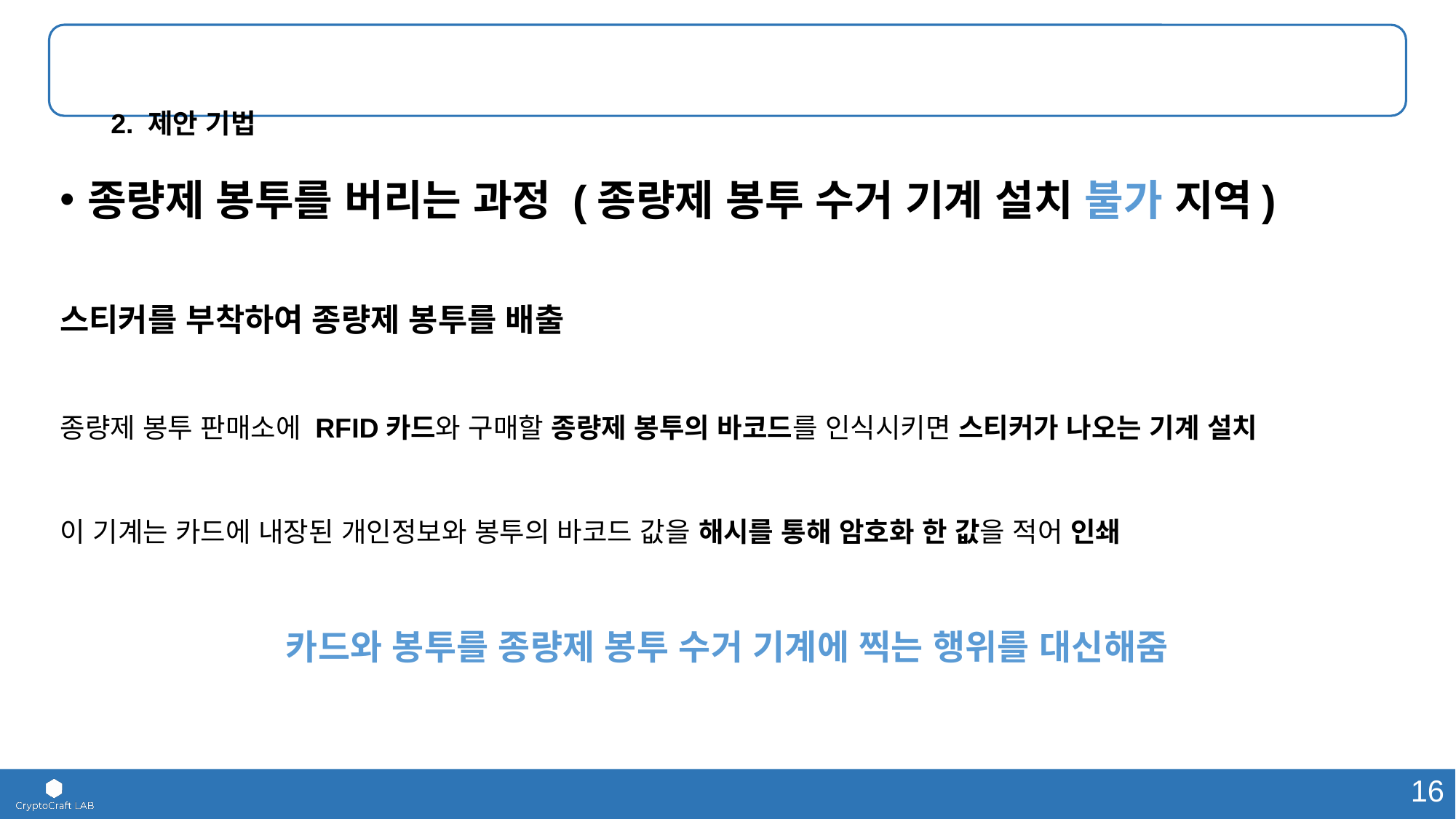

# 2. 제안 기법
종량제 봉투를 버리는 과정 (종량제 봉투 수거 기계 설치 불가 지역)

스티커를 부착하여 종량제 봉투를 배출

종량제 봉투 판매소에 RFID카드와 구매할 종량제 봉투의 바코드를 인식시키면 스티커가 나오는 기계 설치

이 기계는 카드에 내장된 개인정보와 봉투의 바코드 값을 해시를 통해 암호화 한 값을 적어 인쇄

카드와 봉투를 종량제 봉투 수거 기계에 찍는 행위를 대신해줌